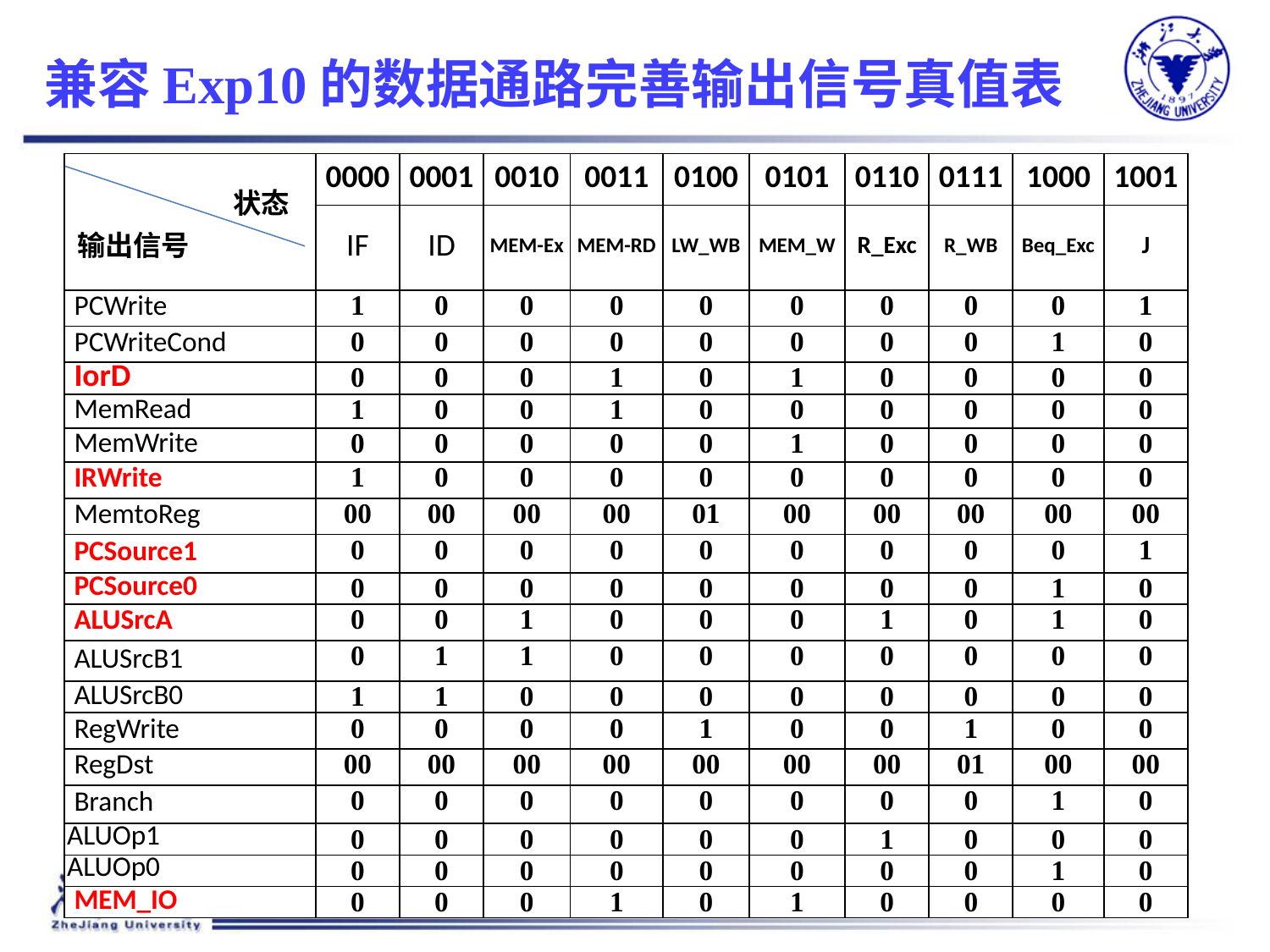

# 兼容Exp10的数据通路完善输出信号真值表
| 状态 输出信号 | 0000 | 0001 | 0010 | 0011 | 0100 | 0101 | 0110 | 0111 | 1000 | 1001 |
| --- | --- | --- | --- | --- | --- | --- | --- | --- | --- | --- |
|  | IF | ID | MEM-Ex | MEM-RD | LW\_WB | MEM\_W | R\_Exc | R\_WB | Beq\_Exc | J |
| PCWrite | 1 | 0 | 0 | 0 | 0 | 0 | 0 | 0 | 0 | 1 |
| PCWriteCond | 0 | 0 | 0 | 0 | 0 | 0 | 0 | 0 | 1 | 0 |
| IorD | 0 | 0 | 0 | 1 | 0 | 1 | 0 | 0 | 0 | 0 |
| MemRead | 1 | 0 | 0 | 1 | 0 | 0 | 0 | 0 | 0 | 0 |
| MemWrite | 0 | 0 | 0 | 0 | 0 | 1 | 0 | 0 | 0 | 0 |
| IRWrite | 1 | 0 | 0 | 0 | 0 | 0 | 0 | 0 | 0 | 0 |
| MemtoReg | 00 | 00 | 00 | 00 | 01 | 00 | 00 | 00 | 00 | 00 |
| PCSource1 | 0 | 0 | 0 | 0 | 0 | 0 | 0 | 0 | 0 | 1 |
| PCSource0 | 0 | 0 | 0 | 0 | 0 | 0 | 0 | 0 | 1 | 0 |
| ALUSrcA | 0 | 0 | 1 | 0 | 0 | 0 | 1 | 0 | 1 | 0 |
| ALUSrcB1 | 0 | 1 | 1 | 0 | 0 | 0 | 0 | 0 | 0 | 0 |
| ALUSrcB0 | 1 | 1 | 0 | 0 | 0 | 0 | 0 | 0 | 0 | 0 |
| RegWrite | 0 | 0 | 0 | 0 | 1 | 0 | 0 | 1 | 0 | 0 |
| RegDst | 00 | 00 | 00 | 00 | 00 | 00 | 00 | 01 | 00 | 00 |
| Branch | 0 | 0 | 0 | 0 | 0 | 0 | 0 | 0 | 1 | 0 |
| ALUOp1 | 0 | 0 | 0 | 0 | 0 | 0 | 1 | 0 | 0 | 0 |
| ALUOp0 | 0 | 0 | 0 | 0 | 0 | 0 | 0 | 0 | 1 | 0 |
| MEM\_IO | 0 | 0 | 0 | 1 | 0 | 1 | 0 | 0 | 0 | 0 |